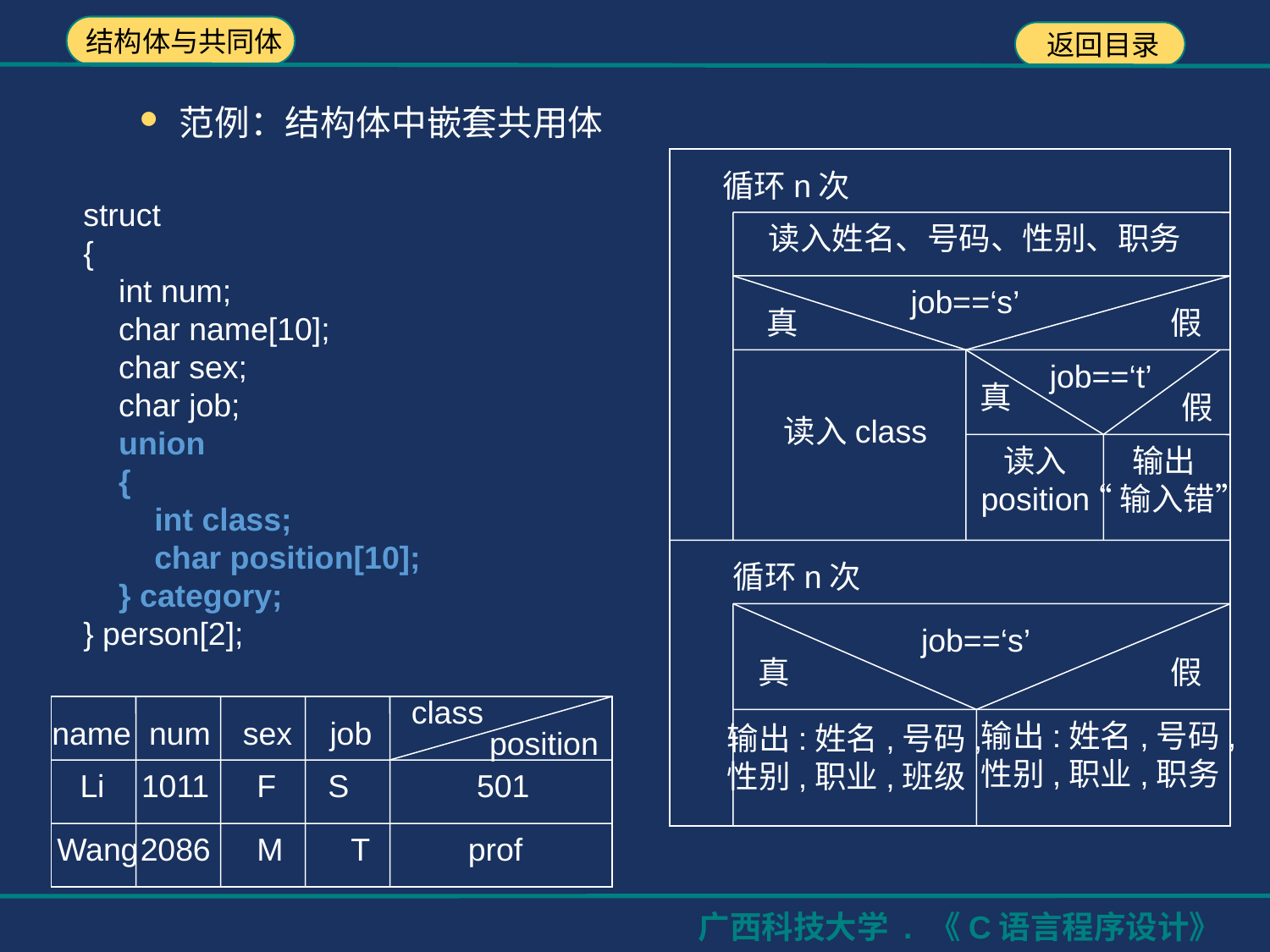

范例：结构体中嵌套共用体

循环n次
读入姓名、号码、性别、职务
job==‘s’
真
假
真
假
读入class
读入
position
输出
“输入错”
循环n次
job==‘s’
真
假
输出:姓名,号码,
性别,职业,职务
输出:姓名,号码,
性别,职业,班级
job==‘t’
struct
{
    int num;
    char name[10];
    char sex;
    char job;
    union
    {
        int class;
        char position[10];
    } category;
} person[2];
class

name
num
sex
job
position
Li
1011
F
S
501
Wang
2086
M
T
prof